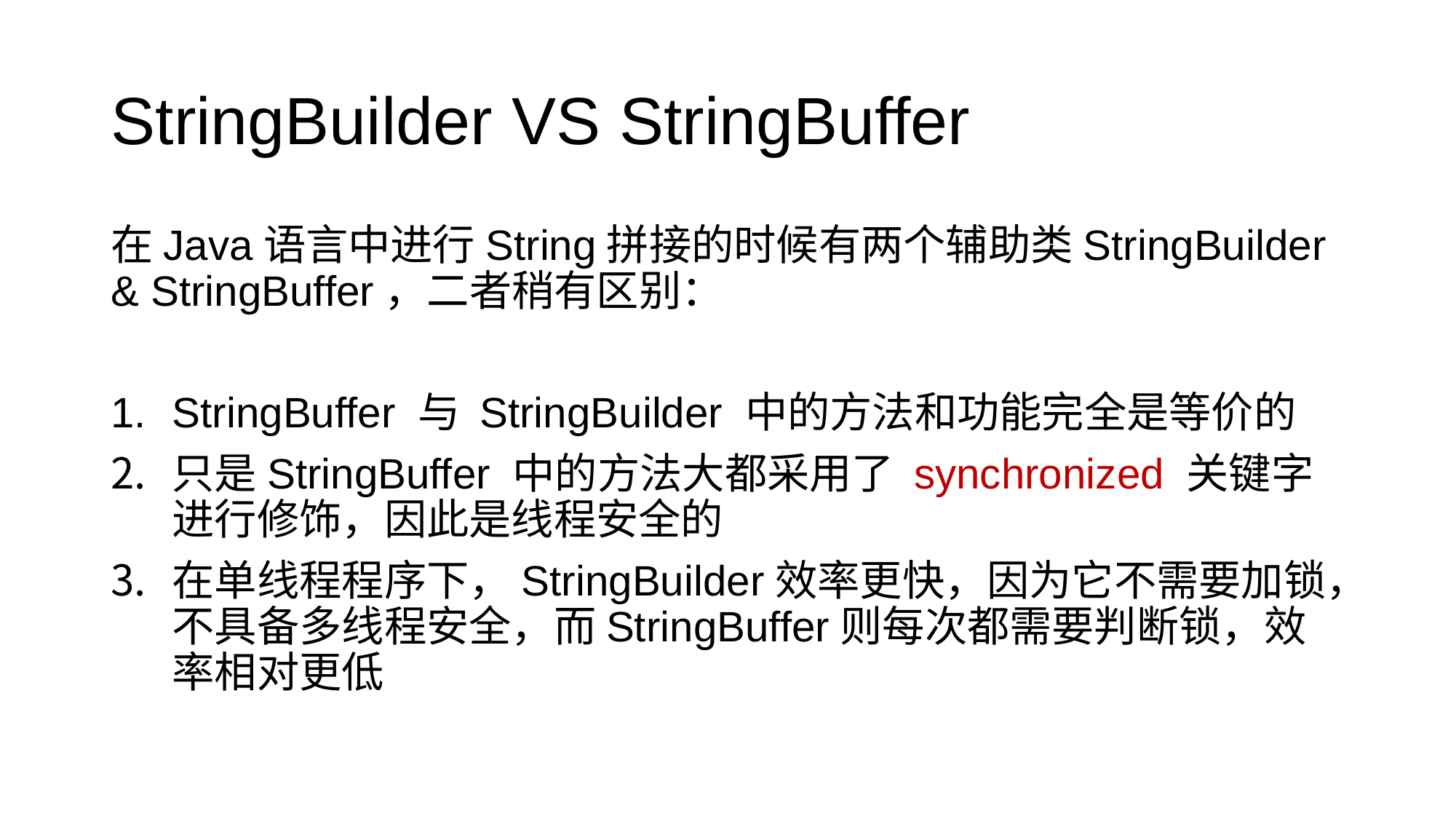

# StringBuilder VS StringBuffer
在Java语言中进行String拼接的时候有两个辅助类StringBuilder & StringBuffer，二者稍有区别：

StringBuffer 与 StringBuilder 中的方法和功能完全是等价的
只是StringBuffer 中的方法大都采用了 synchronized 关键字进行修饰，因此是线程安全的
在单线程程序下，StringBuilder效率更快，因为它不需要加锁，不具备多线程安全，而StringBuffer则每次都需要判断锁，效率相对更低